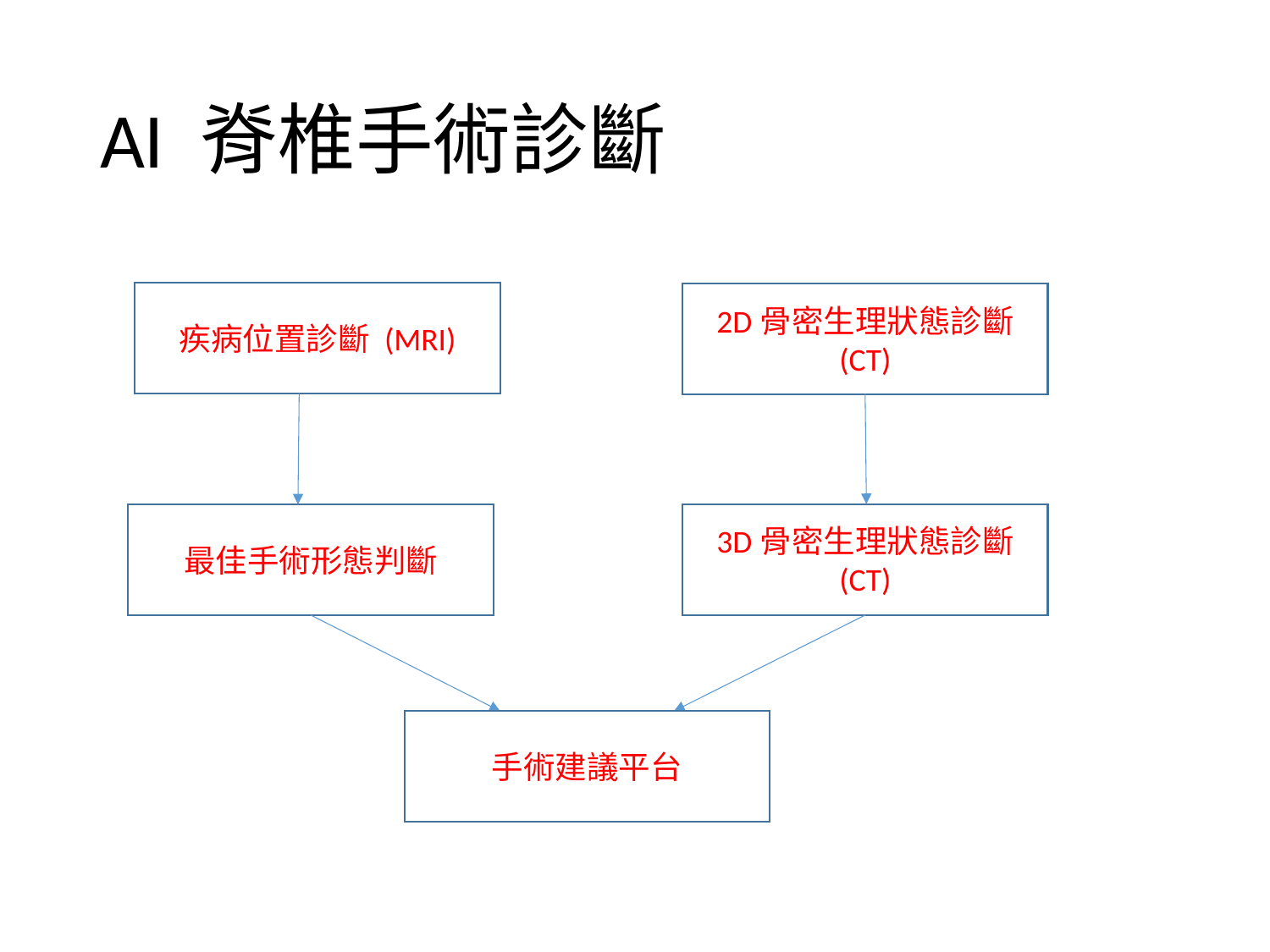

# AI 脊椎手術診斷
疾病位置診斷 (MRI)
2D骨密生理狀態診斷 (CT)
最佳手術形態判斷
3D骨密生理狀態診斷 (CT)
手術建議平台